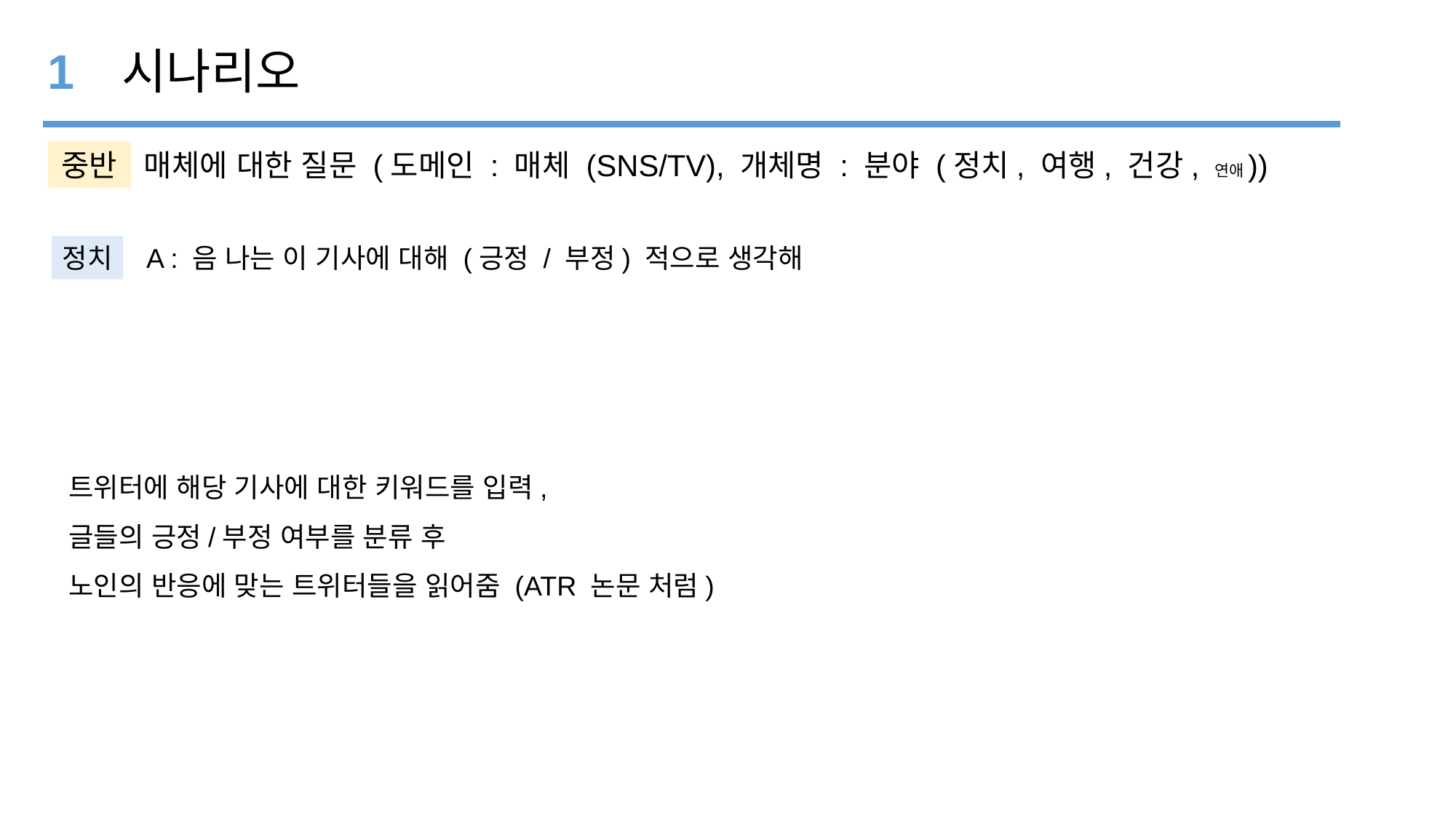

1
시나리오
중반
매체에 대한 질문 (도메인 : 매체 (SNS/TV), 개체명 : 분야 (정치, 여행, 건강, 연애))
정치
A : 음 나는 이 기사에 대해 (긍정 / 부정) 적으로 생각해
트위터에 해당 기사에 대한 키워드를 입력,
글들의 긍정/부정 여부를 분류 후
노인의 반응에 맞는 트위터들을 읽어줌 (ATR 논문 처럼)